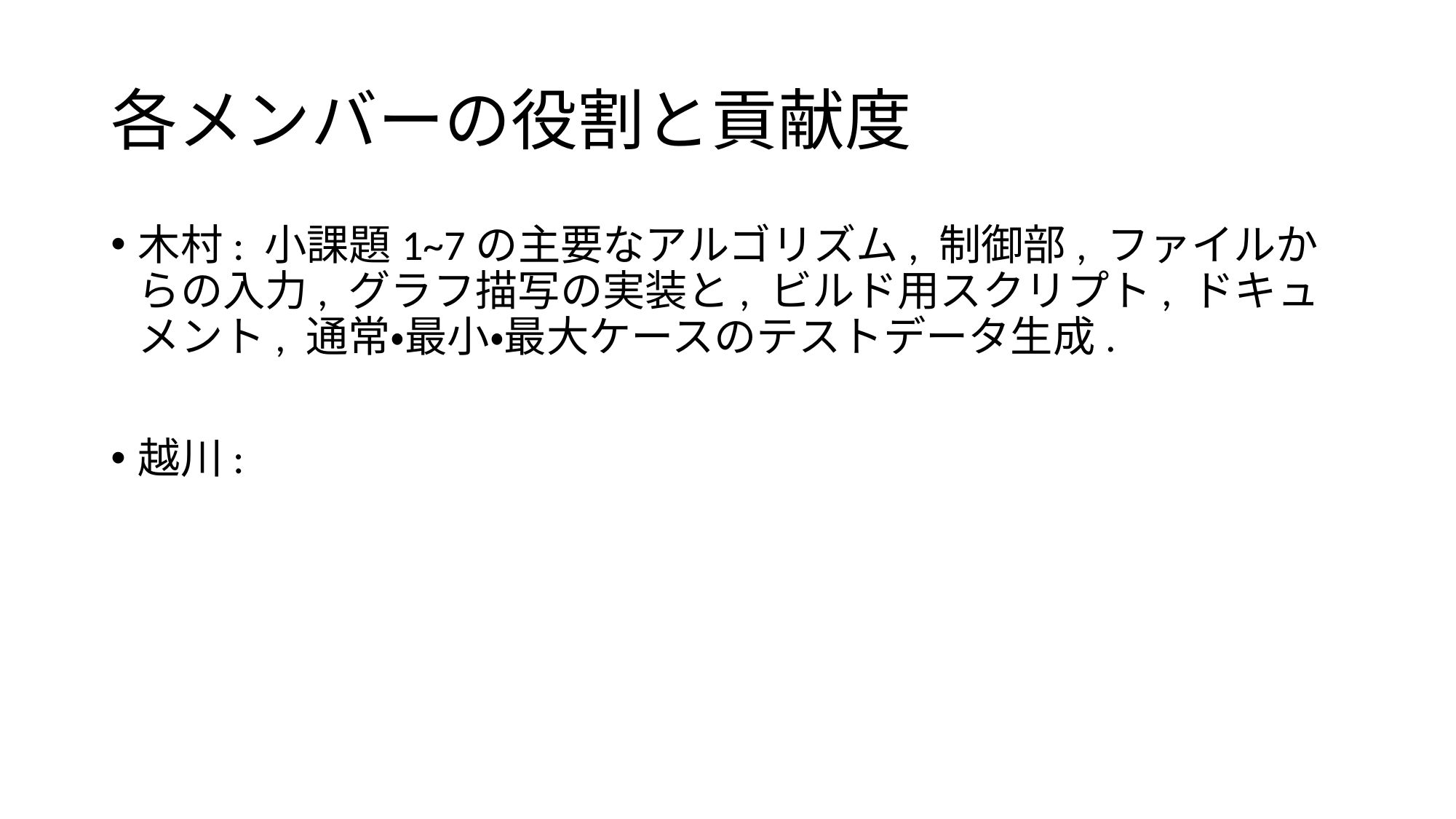

# 各メンバーの役割と貢献度
木村: 小課題1~7の主要なアルゴリズム, 制御部, ファイルからの入力, グラフ描写の実装と, ビルド用スクリプト, ドキュメント, 通常・最小・最大ケースのテストデータ生成.

越川: